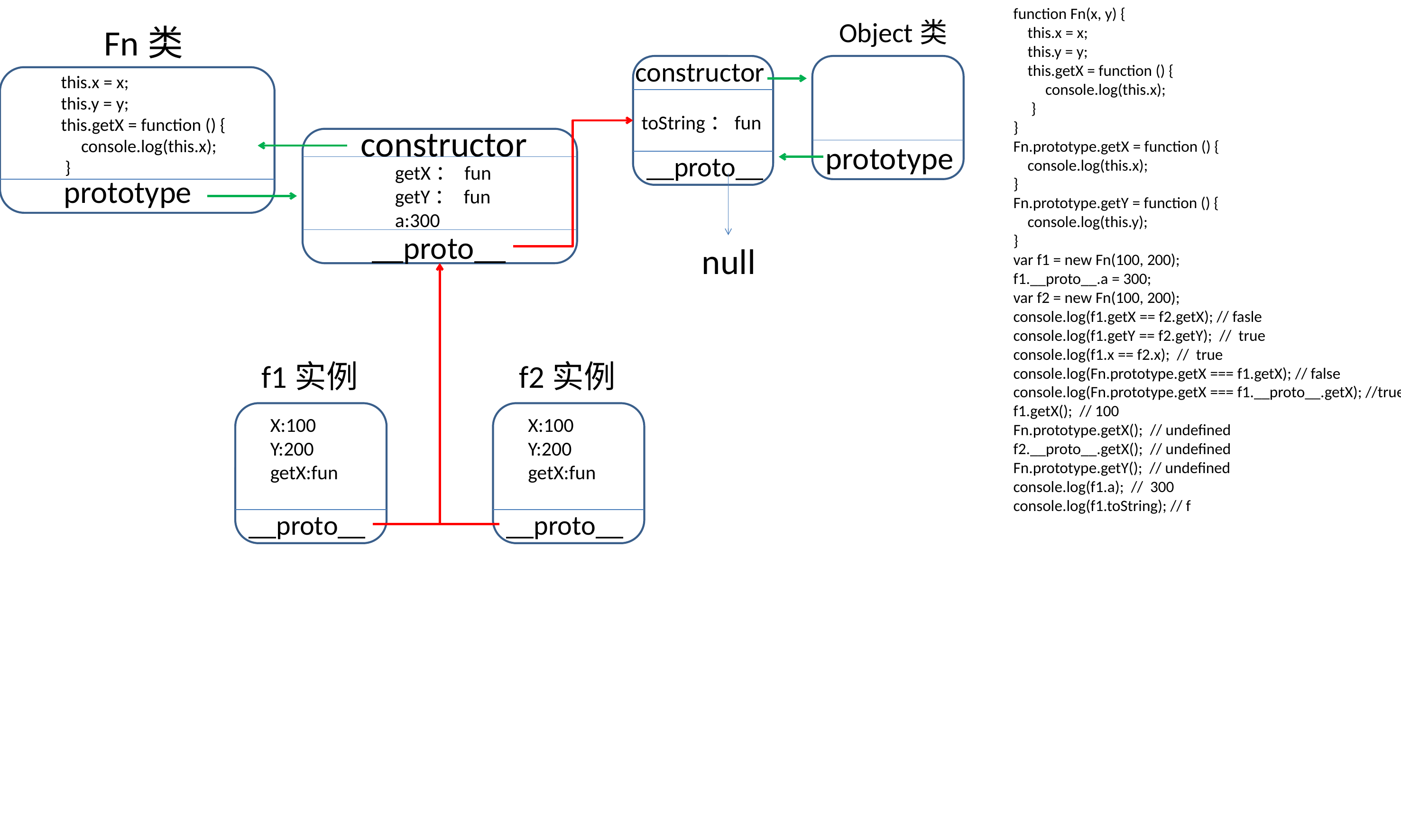

function Fn(x, y) {
            this.x = x;
            this.y = y;
            this.getX = function () {
                 console.log(this.x);
             }
        }
        Fn.prototype.getX = function () {
            console.log(this.x);
        }
        Fn.prototype.getY = function () {
            console.log(this.y);
        }
        var f1 = new Fn(100, 200);
        f1.__proto__.a = 300;
        var f2 = new Fn(100, 200);
        console.log(f1.getX == f2.getX); // fasle
        console.log(f1.getY == f2.getY);  //  true
        console.log(f1.x == f2.x);  //  true
        console.log(Fn.prototype.getX === f1.getX); // false
        console.log(Fn.prototype.getX === f1.__proto__.getX); //true
        f1.getX();  // 100
        Fn.prototype.getX();  // undefined
        f2.__proto__.getX();  // undefined
        Fn.prototype.getY();  // undefined
        console.log(f1.a);  //  300
        console.log(f1.toString); // f

Object类
Fn类
constructor

            this.x = x;
            this.y = y;
            this.getX = function () {
                 console.log(this.x);
             }

toString：fun
constructor

prototype
__proto__
getX： fun
getY： fun
a:300
prototype
__proto__
null
f1实例
f2实例

X:100
Y:200
getX:fun
X:100
Y:200
getX:fun
__proto__
__proto__